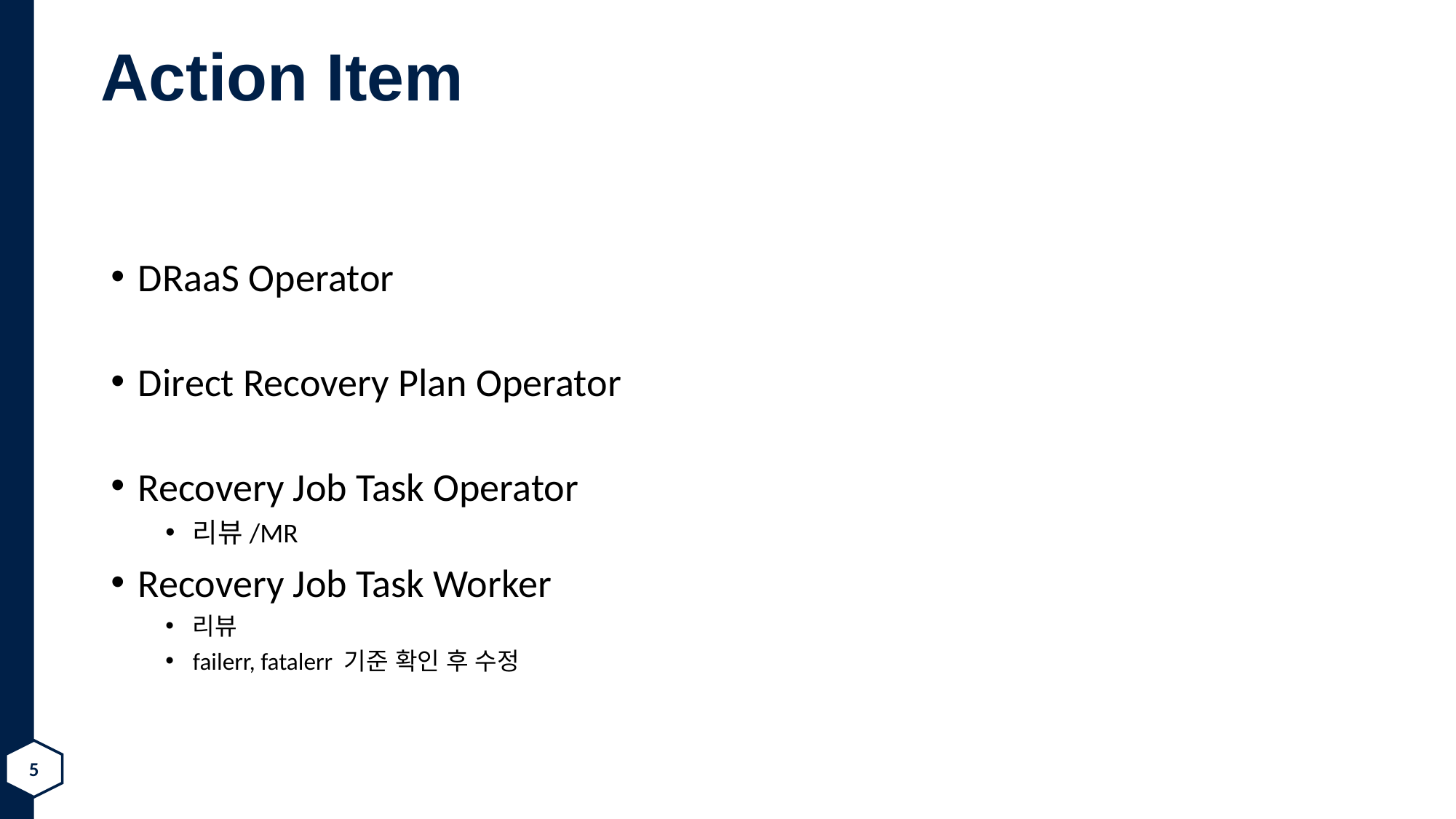

# Action Item
DRaaS Operator

Direct Recovery Plan Operator

Recovery Job Task Operator
리뷰/MR
Recovery Job Task Worker
리뷰
failerr, fatalerr 기준 확인 후 수정